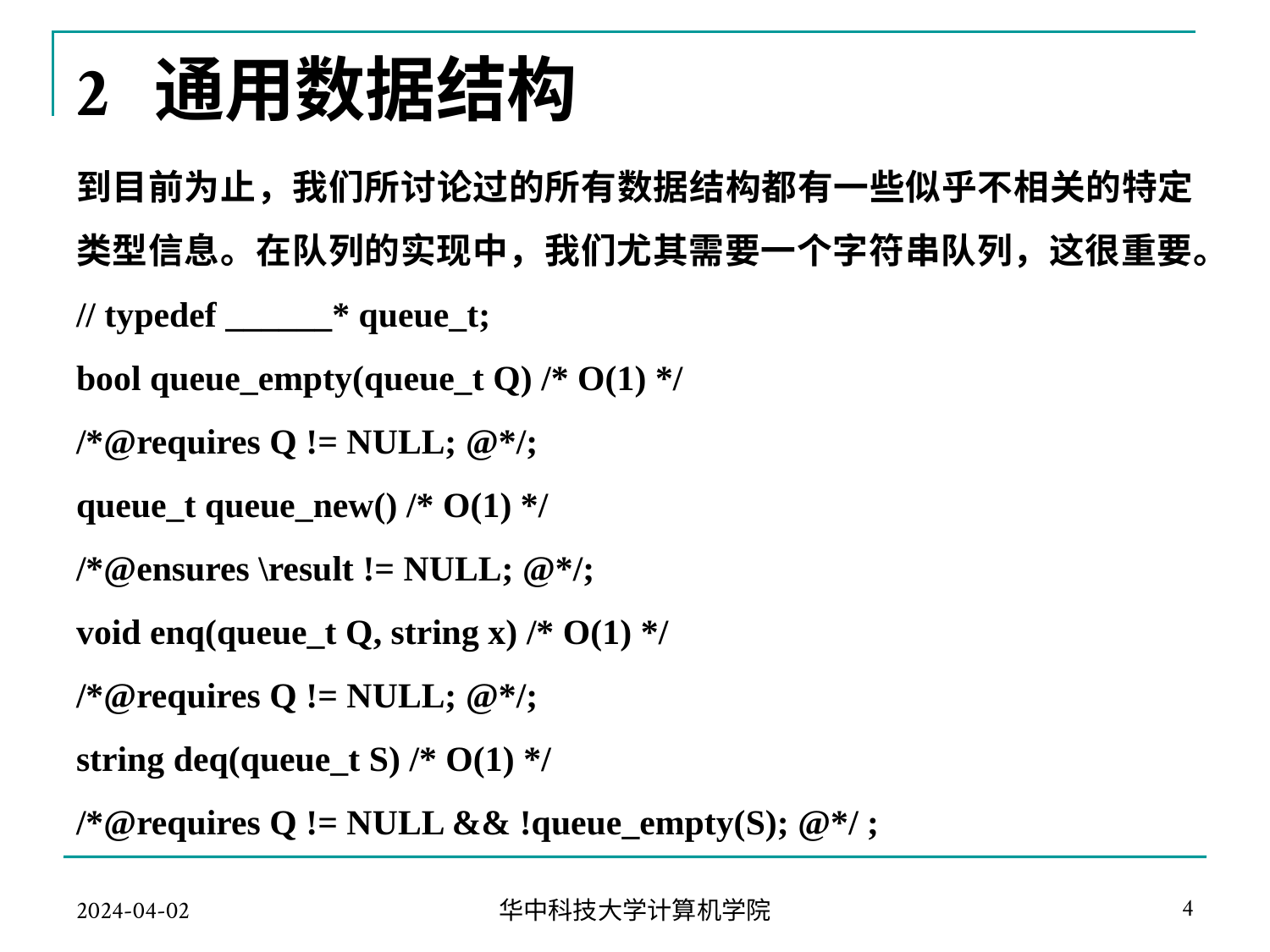

# 2  通用数据结构
到目前为止，我们所讨论过的所有数据结构都有一些似乎不相关的特定类型信息。在队列的实现中，我们尤其需要一个字符串队列，这很重要。
// typedef ______* queue_t;
bool queue_empty(queue_t Q) /* O(1) */
/*@requires Q != NULL; @*/;
queue_t queue_new() /* O(1) */
/*@ensures \result != NULL; @*/;
void enq(queue_t Q, string x) /* O(1) */
/*@requires Q != NULL; @*/;
string deq(queue_t S) /* O(1) */
/*@requires Q != NULL && !queue_empty(S); @*/ ;
2024-04-02
4
华中科技大学计算机学院